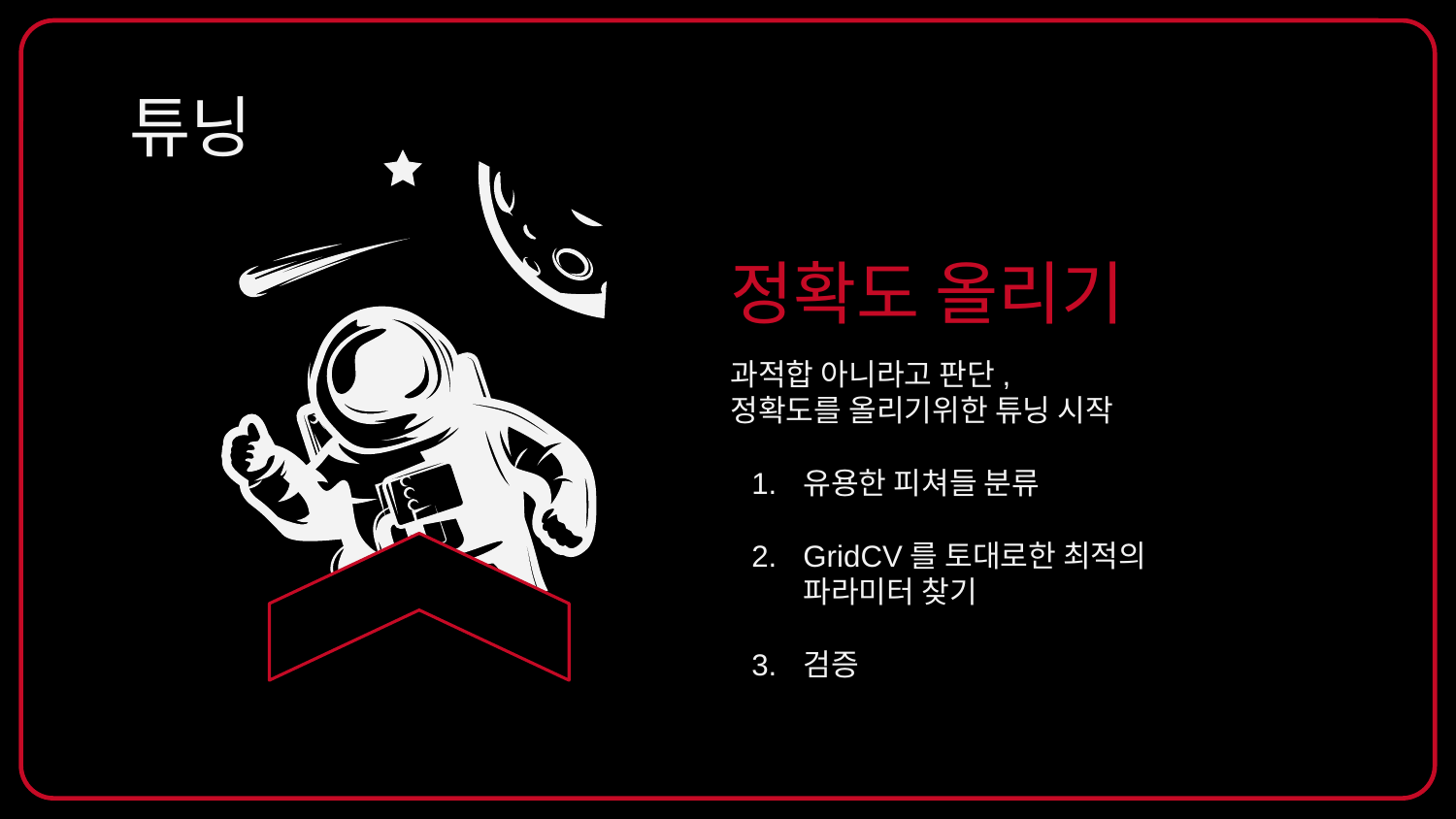

# 튜닝

정확도 올리기
과적합 아니라고 판단,
정확도를 올리기위한 튜닝 시작

유용한 피쳐들 분류

GridCV를 토대로한 최적의 파라미터 찾기

검증